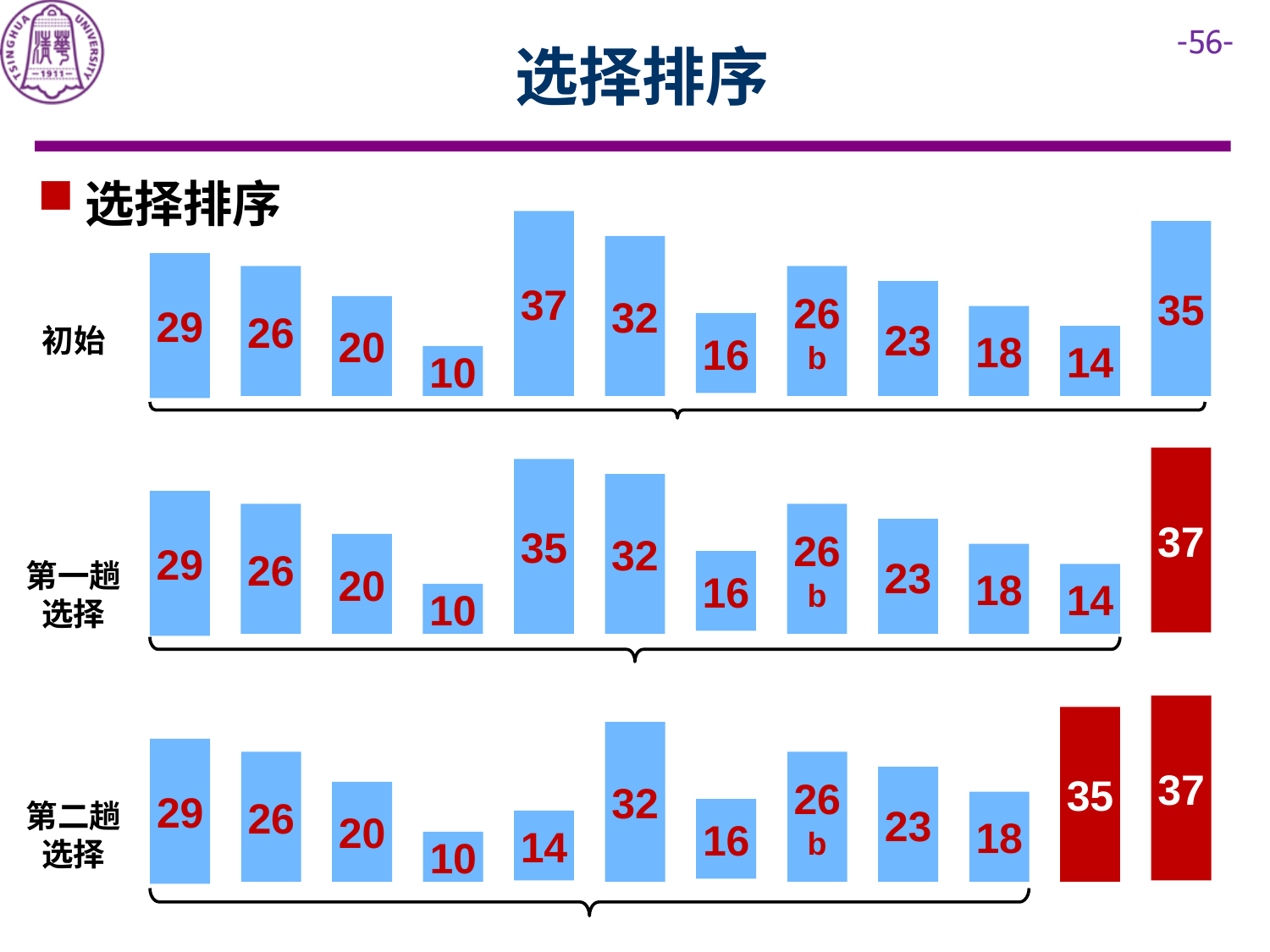

# 选择排序

选择排序
37
35
32
29
26
26
b
23
20
18
16
初始
14
10
37
35

32
29
26
26
b
23
20
18
第一趟
选择
16
14
10
37
35
32
29
26
26
b
23
20
第二趟
选择
18
16
14
10